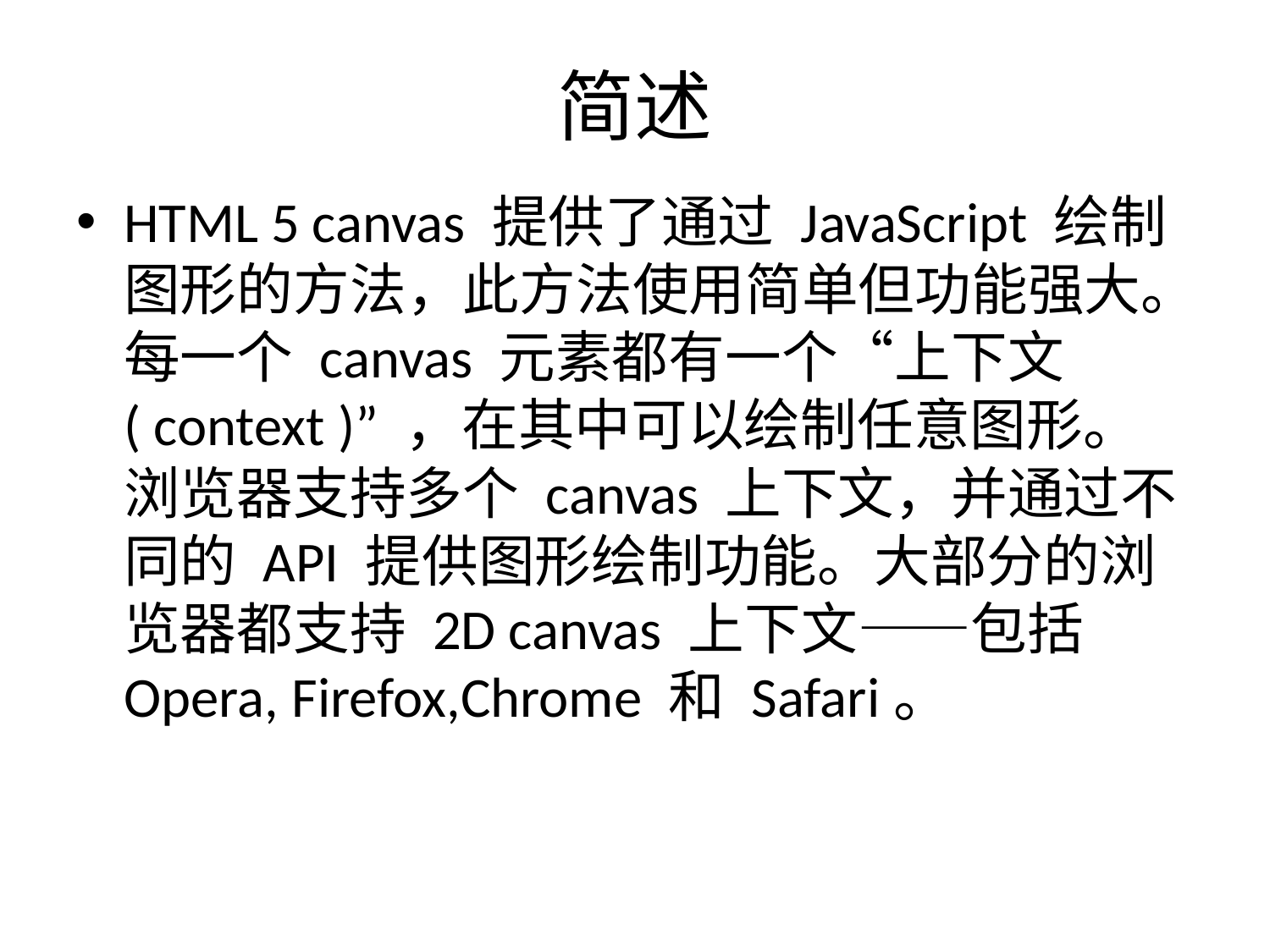

# 简述
HTML 5 canvas 提供了通过 JavaScript 绘制图形的方法，此方法使用简单但功能强大。每一个 canvas 元素都有一个“上下文( context )” ，在其中可以绘制任意图形。浏览器支持多个 canvas 上下文，并通过不同的 API 提供图形绘制功能。大部分的浏览器都支持 2D canvas 上下文——包括 Opera, Firefox,Chrome 和 Safari。